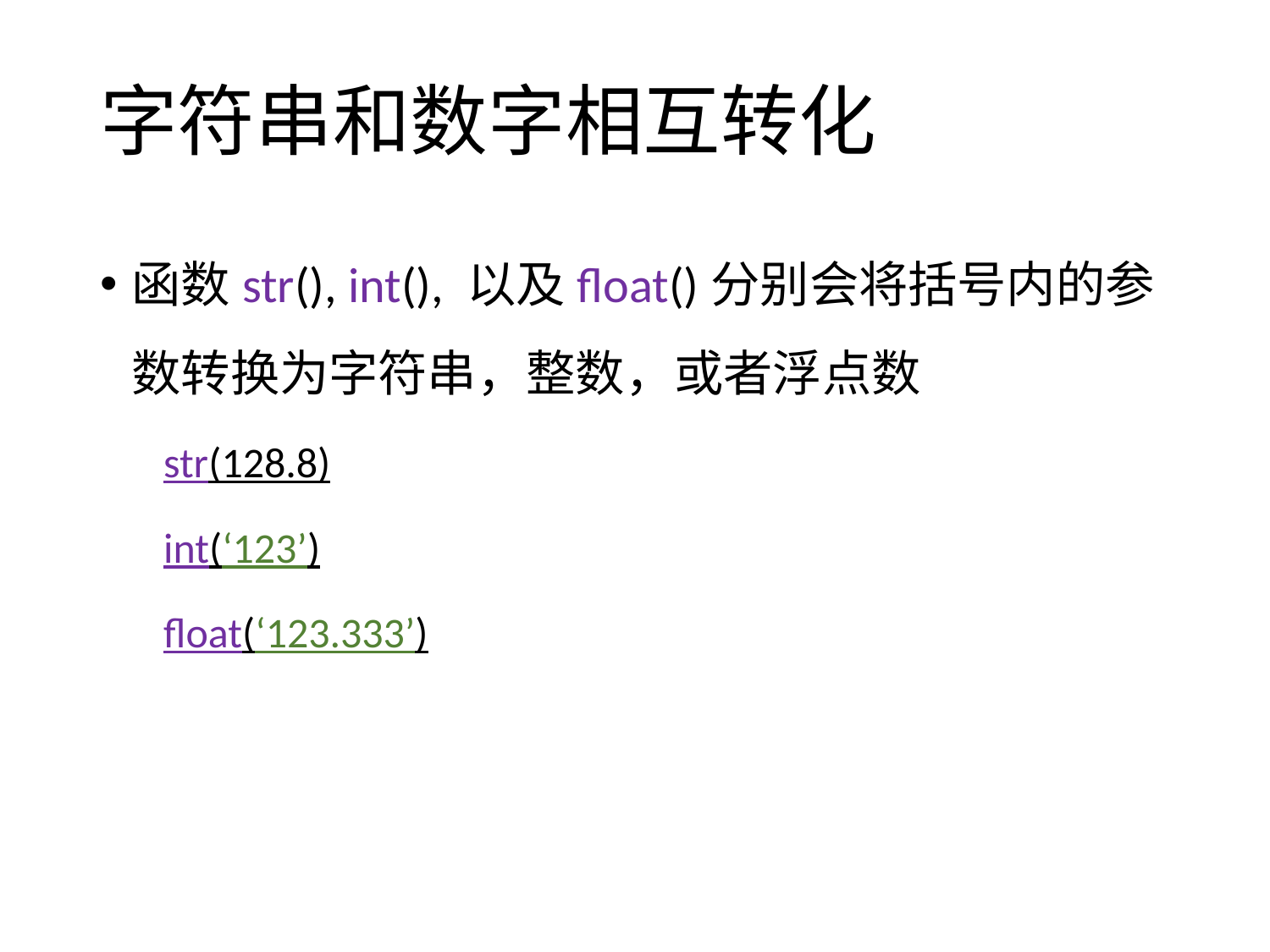

# 字符串和数字相互转化
函数str(), int(), 以及float()分别会将括号内的参数转换为字符串，整数，或者浮点数
str(128.8)
int(‘123’)
float(‘123.333’)